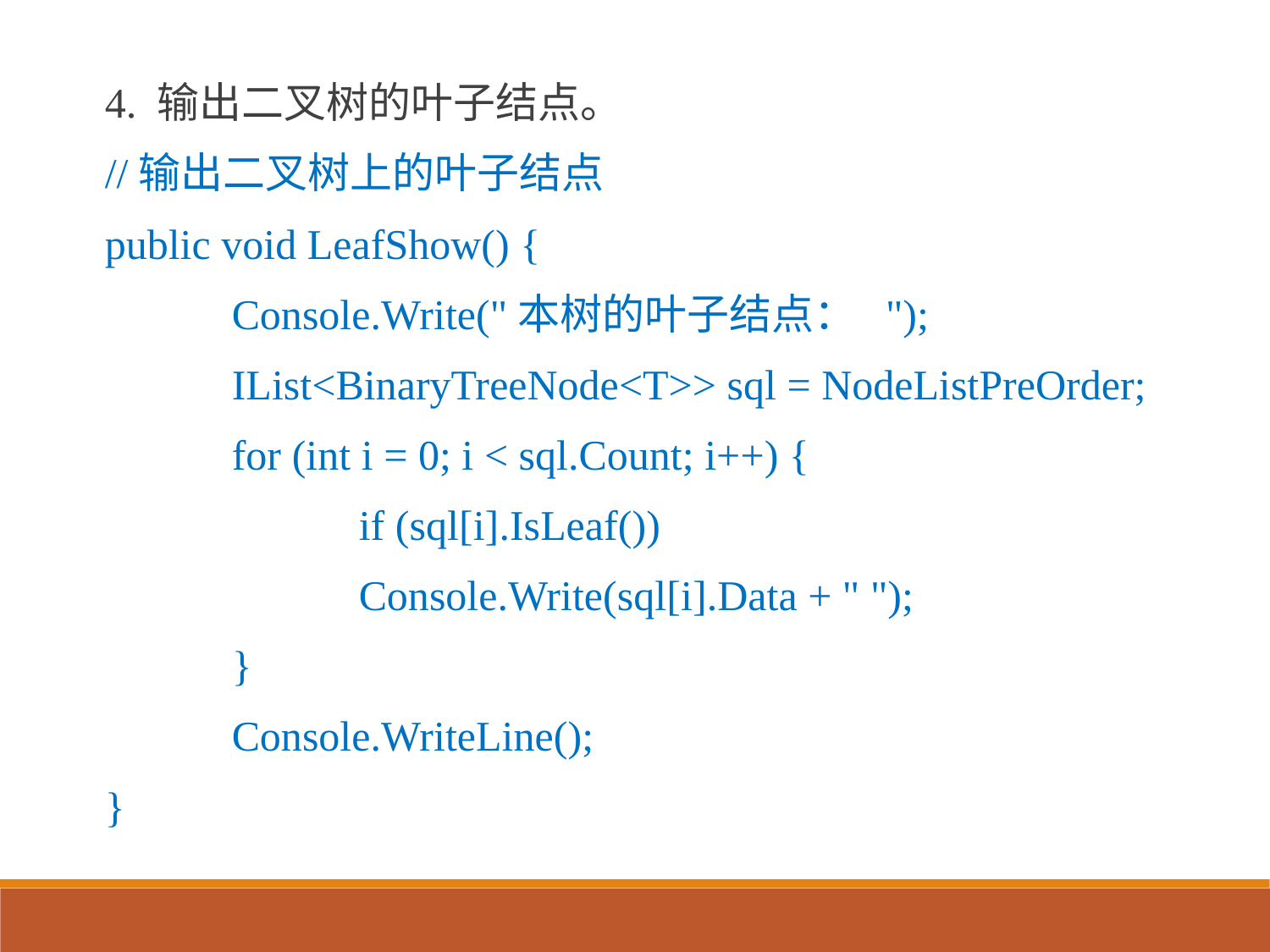

4. 输出二叉树的叶子结点。
//输出二叉树上的叶子结点
public void LeafShow() {
	Console.Write("本树的叶子结点：  ");
	IList<BinaryTreeNode<T>> sql = NodeListPreOrder;
	for (int i = 0; i < sql.Count; i++) {
		if (sql[i].IsLeaf())
		Console.Write(sql[i].Data + " ");
	}
	Console.WriteLine();
}